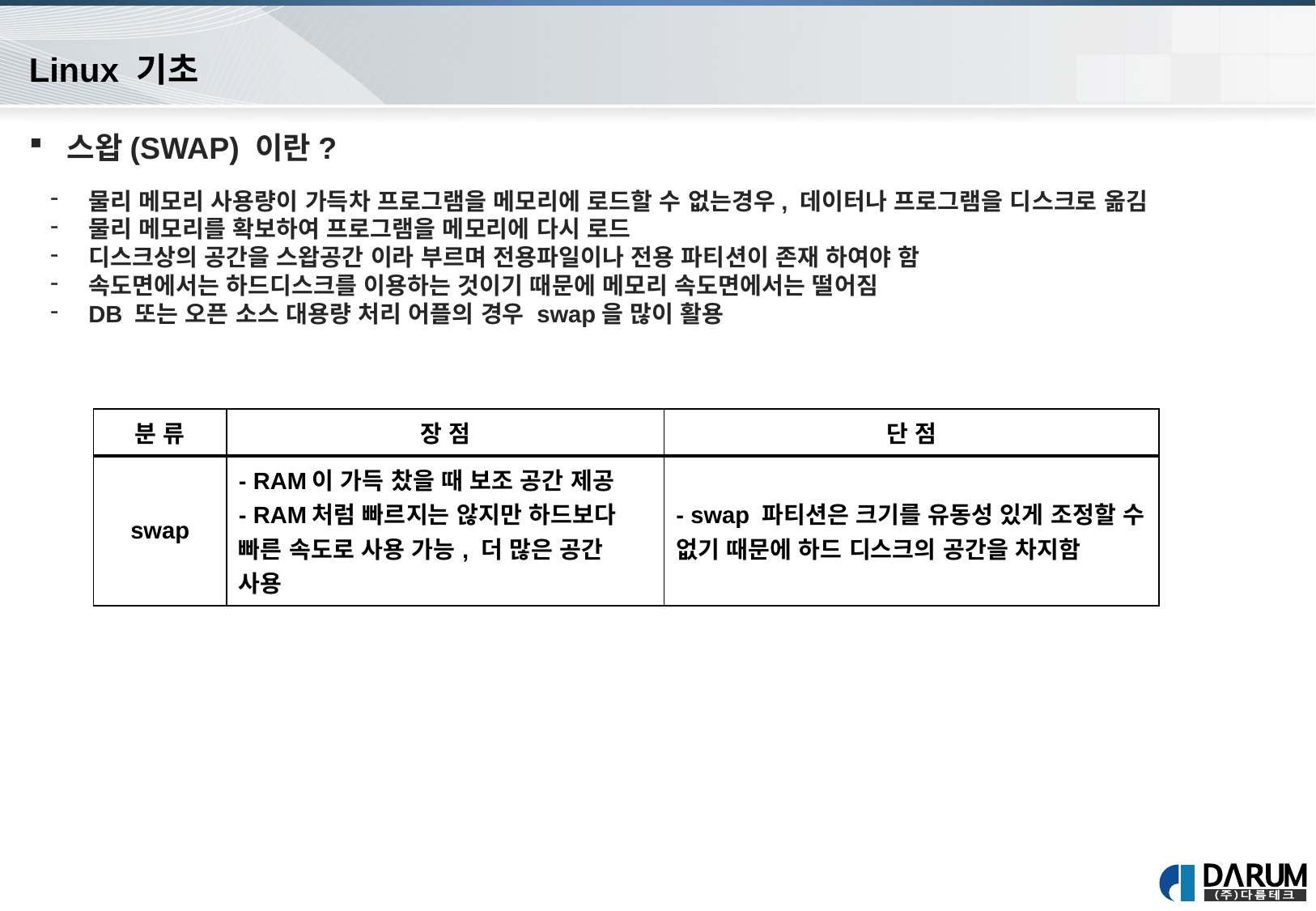

Linux 기초

스왑(SWAP) 이란?

물리 메모리 사용량이 가득차 프로그램을 메모리에 로드할 수 없는경우, 데이터나 프로그램을 디스크로 옮김
물리 메모리를 확보하여 프로그램을 메모리에 다시 로드
디스크상의 공간을 스왑공간 이라 부르며 전용파일이나 전용 파티션이 존재 하여야 함
속도면에서는 하드디스크를 이용하는 것이기 때문에 메모리 속도면에서는 떨어짐
DB 또는 오픈 소스 대용량 처리 어플의 경우 swap을 많이 활용
| 분 류 | 장 점 | 단 점 |
| --- | --- | --- |
| swap | - RAM이 가득 찼을 때 보조 공간 제공 - RAM처럼 빠르지는 않지만 하드보다 빠른 속도로 사용 가능, 더 많은 공간 사용 | - swap 파티션은 크기를 유동성 있게 조정할 수 없기 때문에 하드 디스크의 공간을 차지함 |